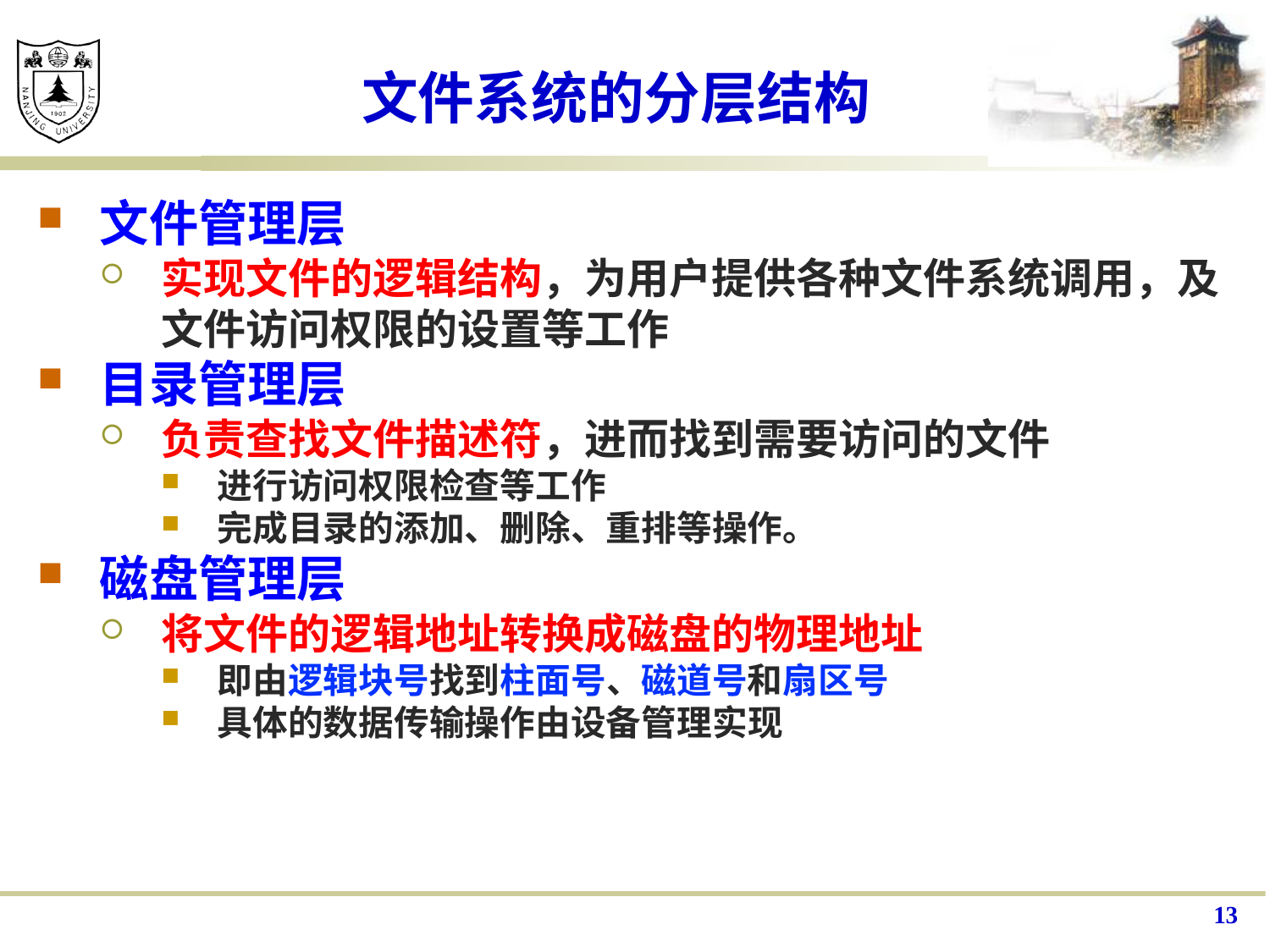

# 文件系统的分层结构
文件管理层
实现文件的逻辑结构，为用户提供各种文件系统调用，及文件访问权限的设置等工作
目录管理层
负责查找文件描述符，进而找到需要访问的文件
进行访问权限检查等工作
完成目录的添加、删除、重排等操作。
磁盘管理层
将文件的逻辑地址转换成磁盘的物理地址
即由逻辑块号找到柱面号、磁道号和扇区号
具体的数据传输操作由设备管理实现

13